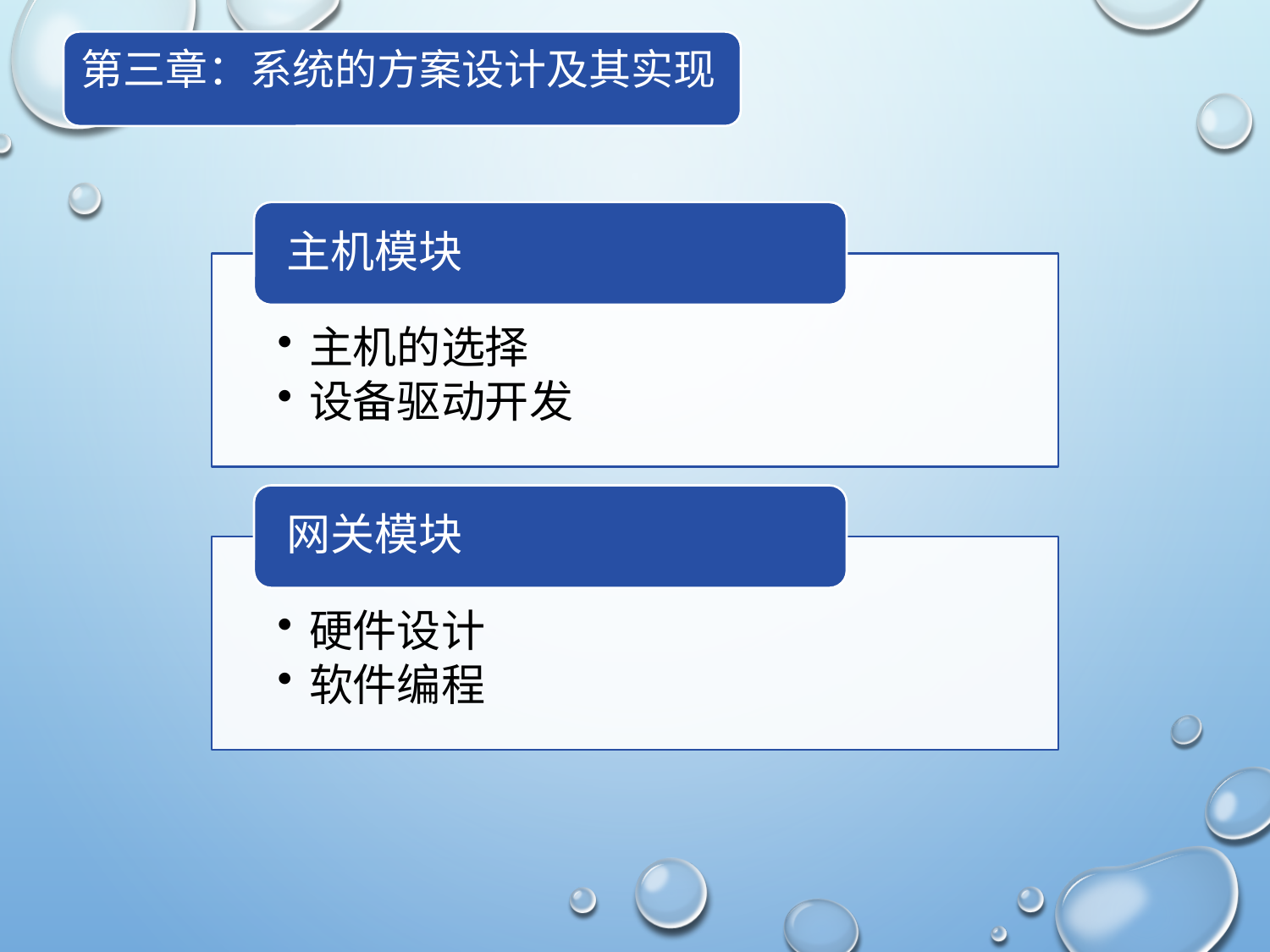

第三章：系统的方案设计及其实现
主机的选择
设备驱动开发
主机模块
硬件设计
软件编程
网关模块